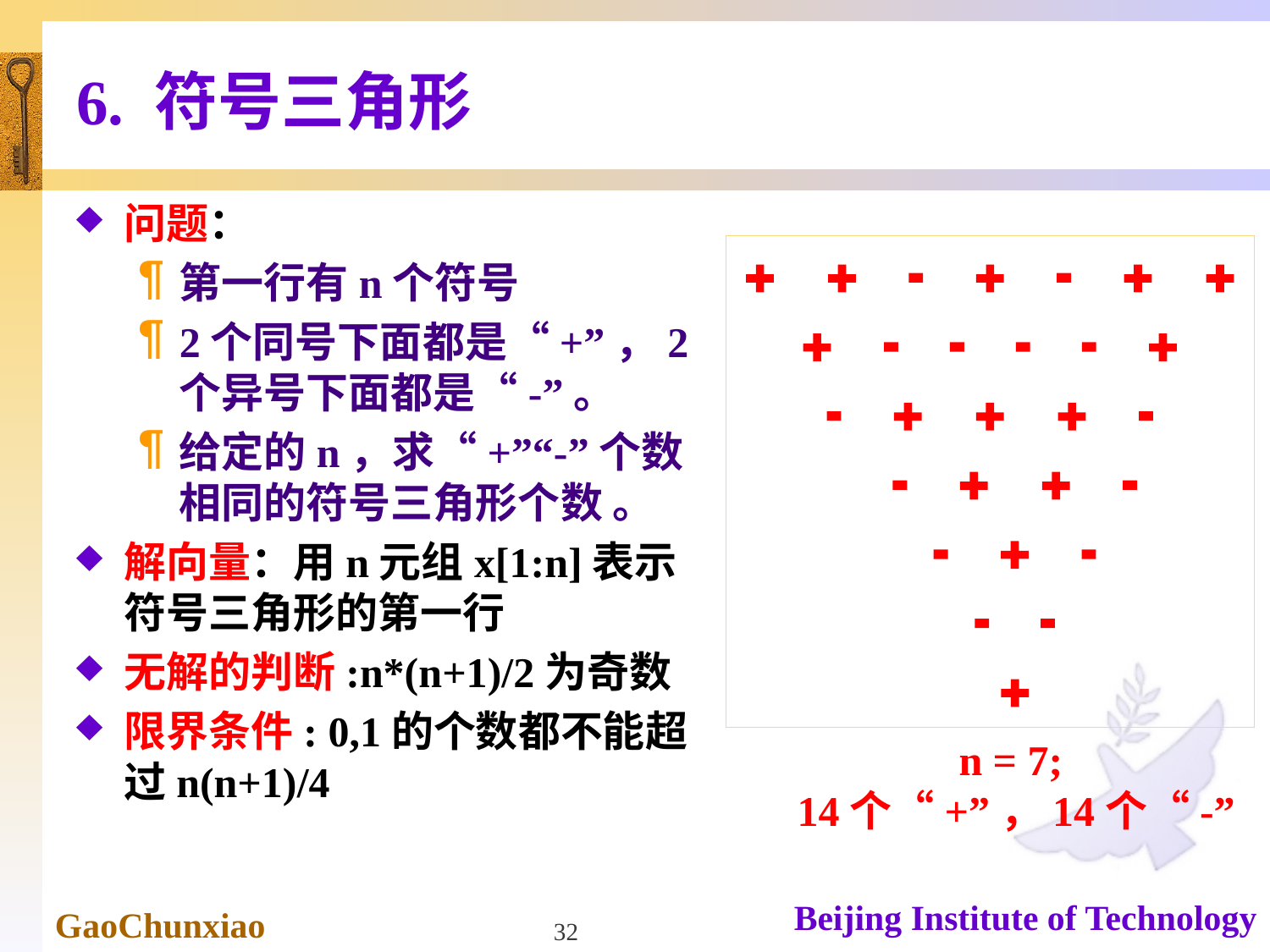

# 6. 符号三角形
问题：
第一行有n个符号
2个同号下面都是“+”，2个异号下面都是“-”。
给定的n，求“+”“-”个数相同的符号三角形个数 。
解向量：用n元组x[1:n]表示符号三角形的第一行
无解的判断:n*(n+1)/2为奇数
限界条件: 0,1的个数都不能超过n(n+1)/4
+   +   -   +   -   +   +
+   -   -   -   -   +
-   +   +   +   -
   -   +   +   -
   -   +   -
   -   -
   +
n = 7;
14个“+”，14个“-”
32